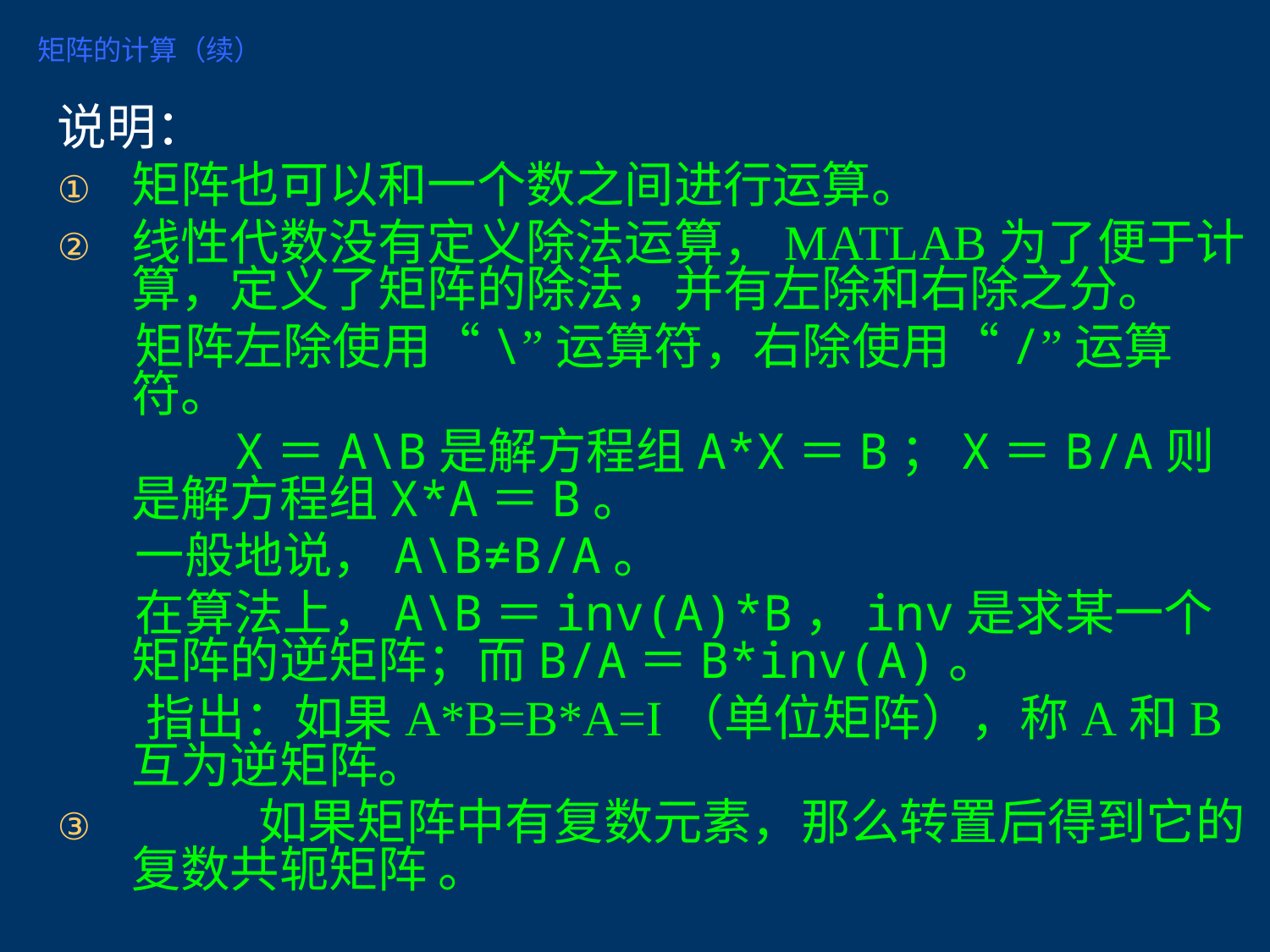

# 矩阵的计算（续）
说明：
矩阵也可以和一个数之间进行运算。
线性代数没有定义除法运算，MATLAB为了便于计算，定义了矩阵的除法，并有左除和右除之分。
      矩阵左除使用“\”运算符，右除使用“/”运算符。
      X＝A\B是解方程组A*X＝B；X＝B/A则是解方程组X*A＝B。
      一般地说，A\B≠B/A。
      在算法上，A\B＝inv(A)*B，inv是求某一个矩阵的逆矩阵；而B/A＝B*inv(A)。
       指出：如果A*B=B*A=I（单位矩阵），称A和B互为逆矩阵。
	如果矩阵中有复数元素，那么转置后得到它的复数共轭矩阵 。